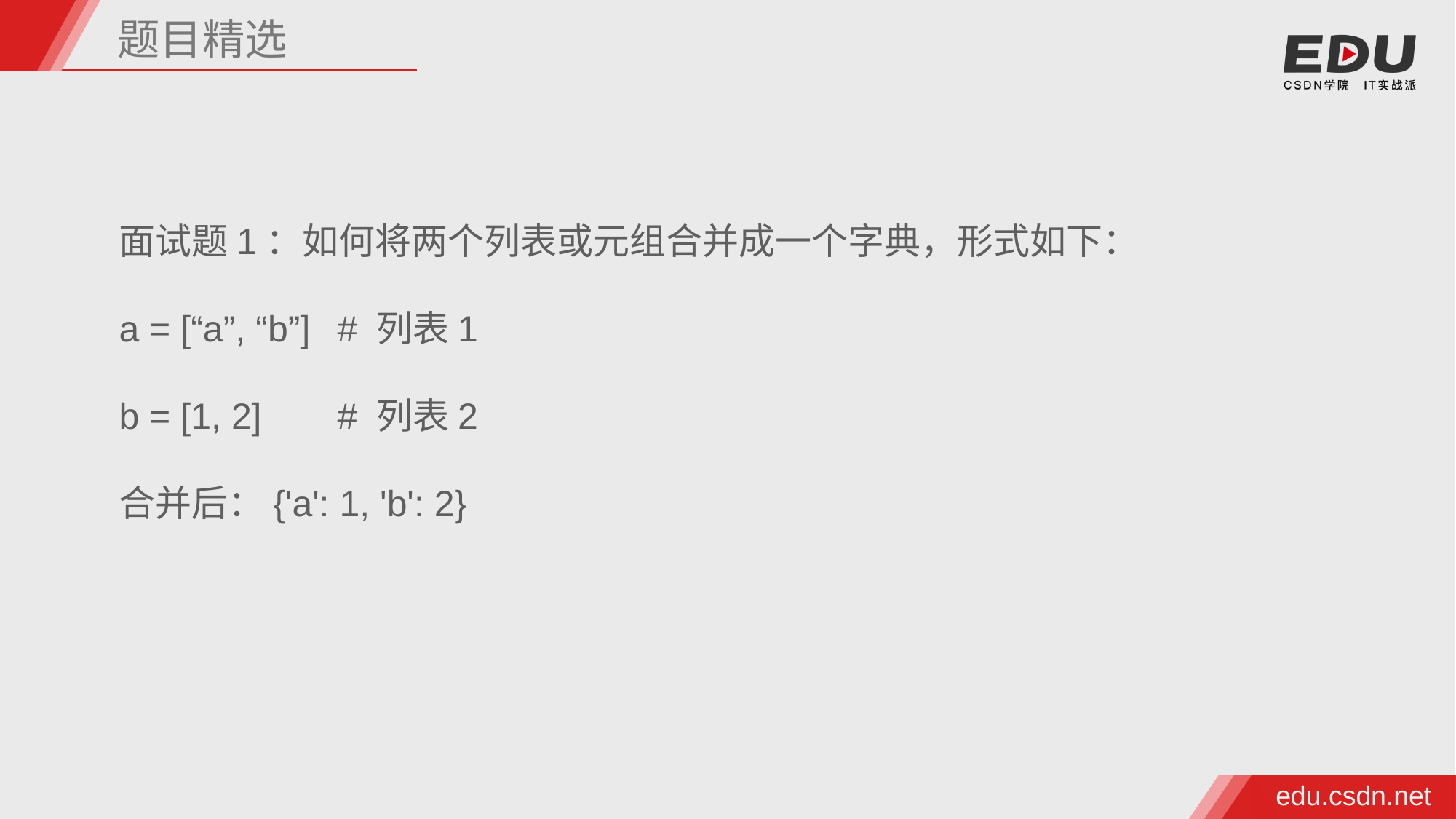

题目精选
面试题1：如何将两个列表或元组合并成一个字典，形式如下：
a = [“a”, “b”]  	# 列表1
b = [1, 2]	# 列表2
合并后：{'a': 1, 'b': 2}
edu.csdn.net